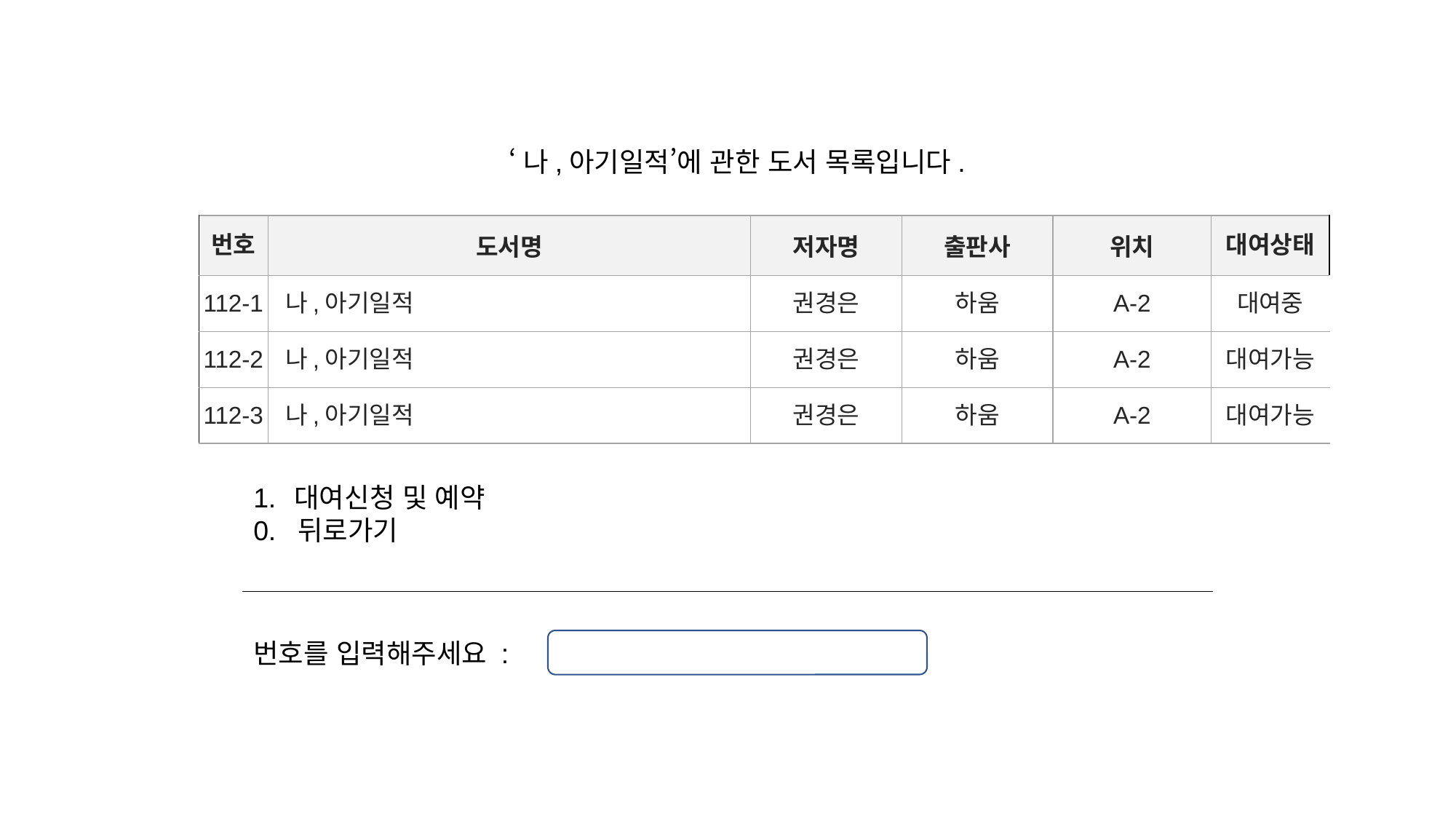

‘나,아기일적’에 관한 도서 목록입니다.
| 번호 | 도서명 | 저자명 | 출판사 | 위치 | 대여상태 |
| --- | --- | --- | --- | --- | --- |
| 112-1 | 나,아기일적 | 권경은 | 하움 | A-2 | 대여중 |
| 112-2 | 나,아기일적 | 권경은 | 하움 | A-2 | 대여가능 |
| 112-3 | 나,아기일적 | 권경은 | 하움 | A-2 | 대여가능 |
대여신청 및 예약
0.  뒤로가기

번호를 입력해주세요 :